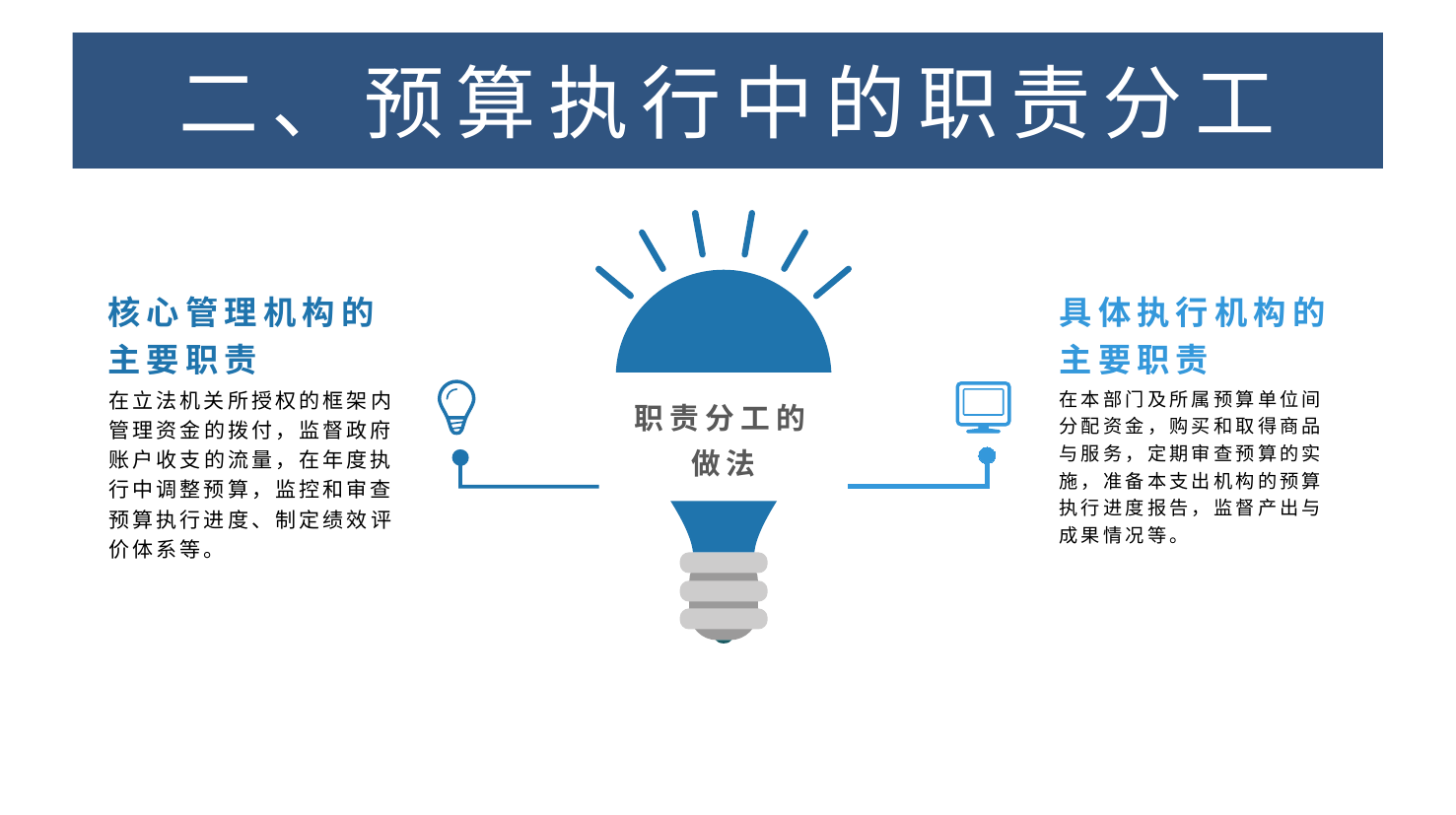

二、预算执行中的职责分工
# 二、预算执行中的职责分工
（一）职责分工的一般理念

具体执行机构的主要职责
核心管理机构的主要职责

职责分工的做法
在立法机关所授权的框架内管理资金的拨付，监督政府账户收支的流量，在年度执行中调整预算，监控和审查预算执行进度、制定绩效评价体系等。
在本部门及所属预算单位间分配资金，购买和取得商品与服务，定期审查预算的实施，准备本支出机构的预算执行进度报告，监督产出与成果情况等。